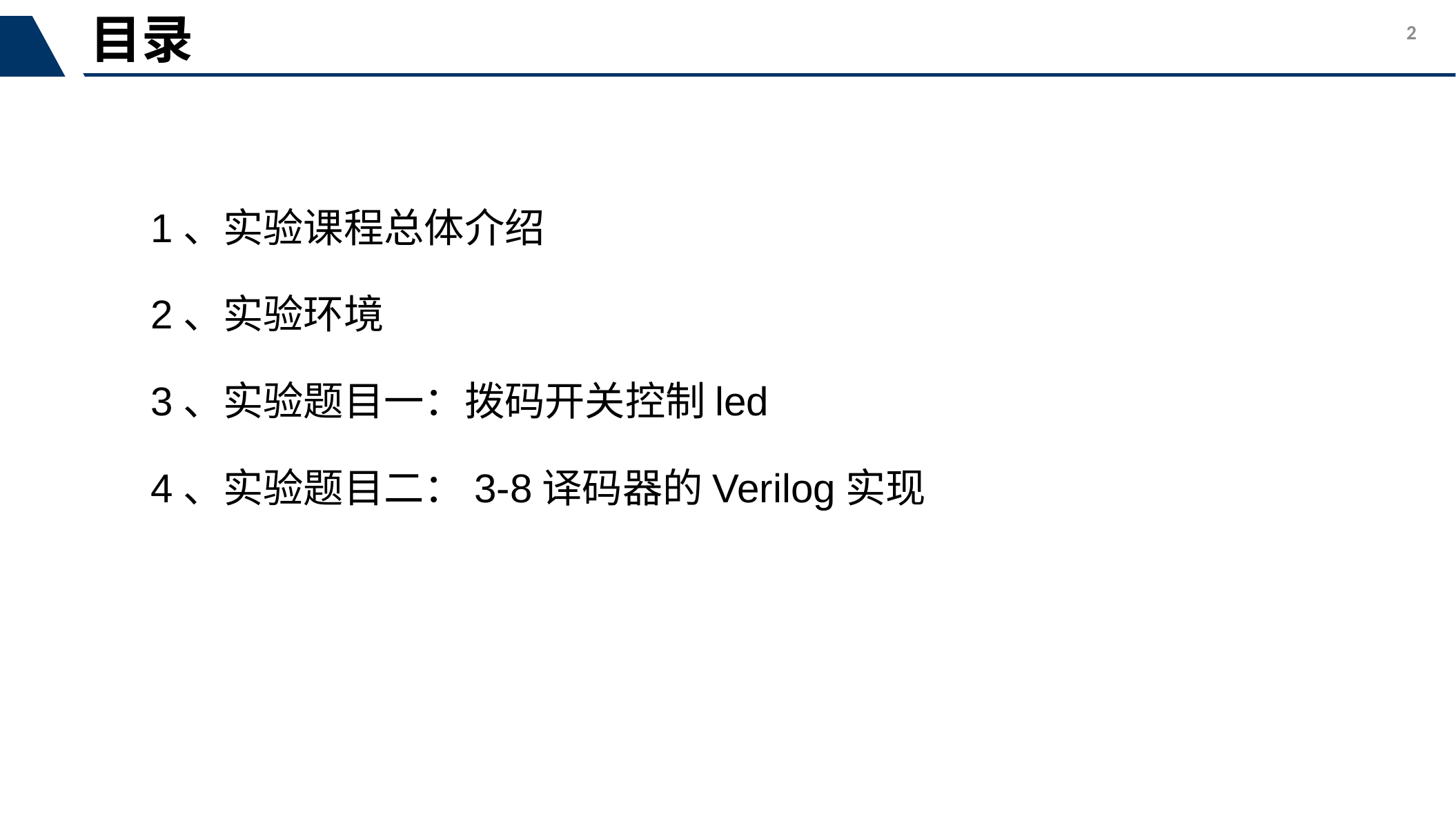

目录

1、实验课程总体介绍
2、实验环境
3、实验题目一：拨码开关控制led
4、实验题目二：3-8译码器的Verilog实现